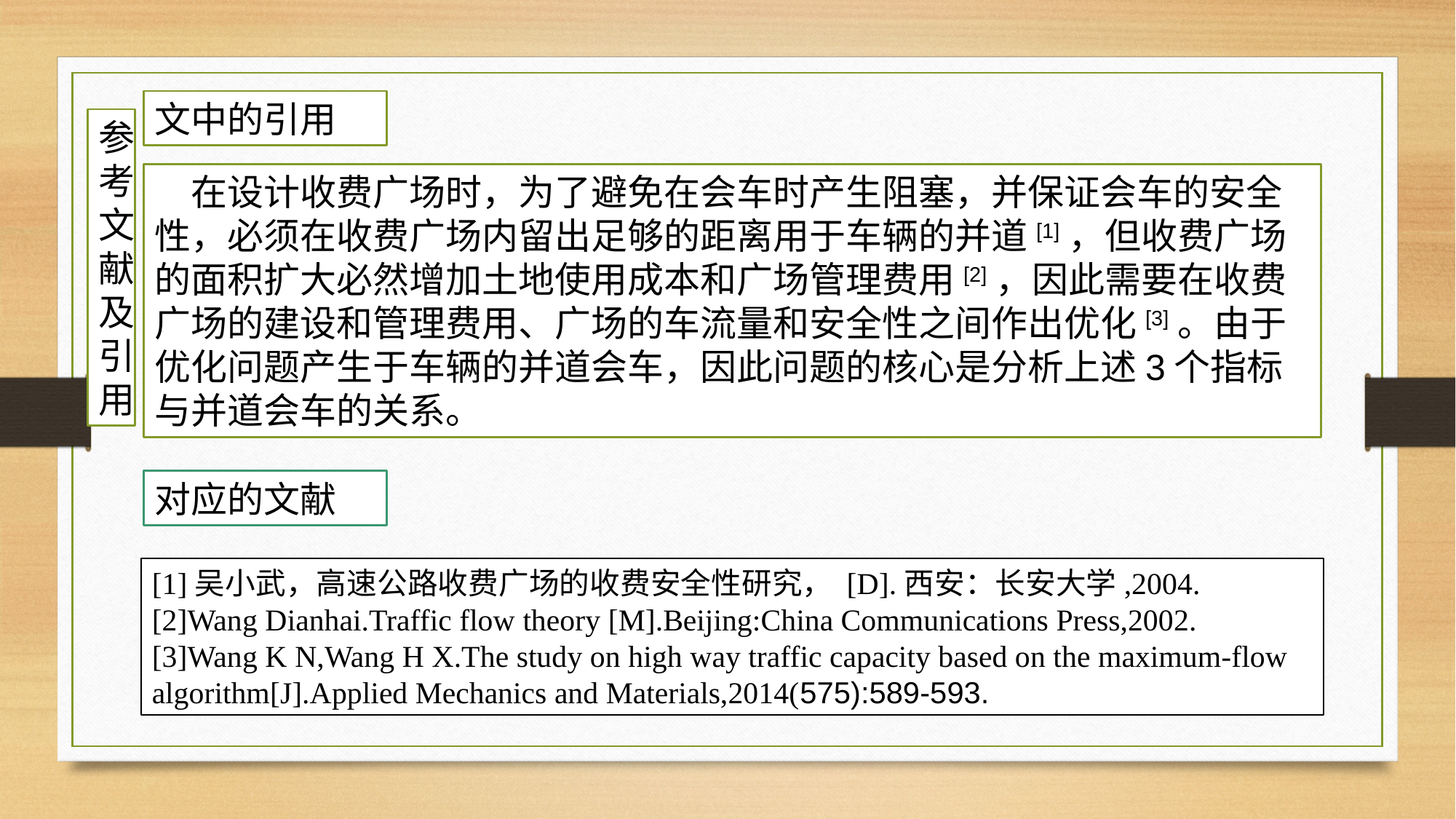

文中的引用
参考文献及引用
在设计收费广场时，为了避免在会车时产生阻塞，并保证会车的安全性，必须在收费广场内留出足够的距离用于车辆的并道[1]，但收费广场的面积扩大必然增加土地使用成本和广场管理费用[2]，因此需要在收费广场的建设和管理费用、广场的车流量和安全性之间作出优化[3]。由于优化问题产生于车辆的并道会车，因此问题的核心是分析上述3个指标与并道会车的关系。
对应的文献
[1]吴小武，高速公路收费广场的收费安全性研究， [D].西安：长安大学,2004.
[2]Wang Dianhai.Traffic flow theory [M].Beijing:China Communications Press,2002.
[3]Wang K N,Wang H X.The study on high way traffic capacity based on the maximum-flow algorithm[J].Applied Mechanics and Materials,2014(575):589-593.